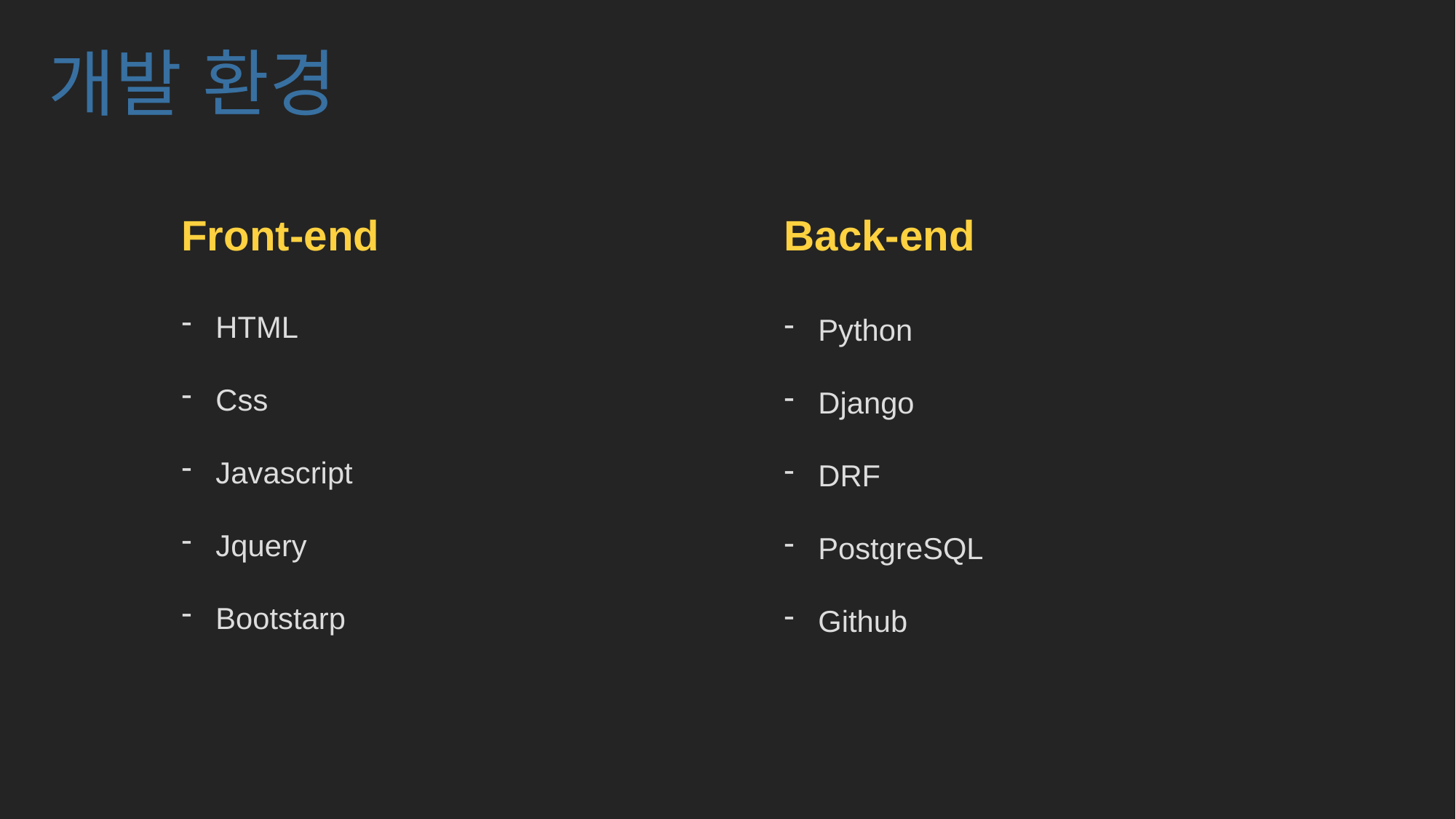

# 개발 환경
Front-end
Back-end
HTML

Css

Javascript

Jquery

Bootstarp

Python

Django

DRF

PostgreSQL

Github